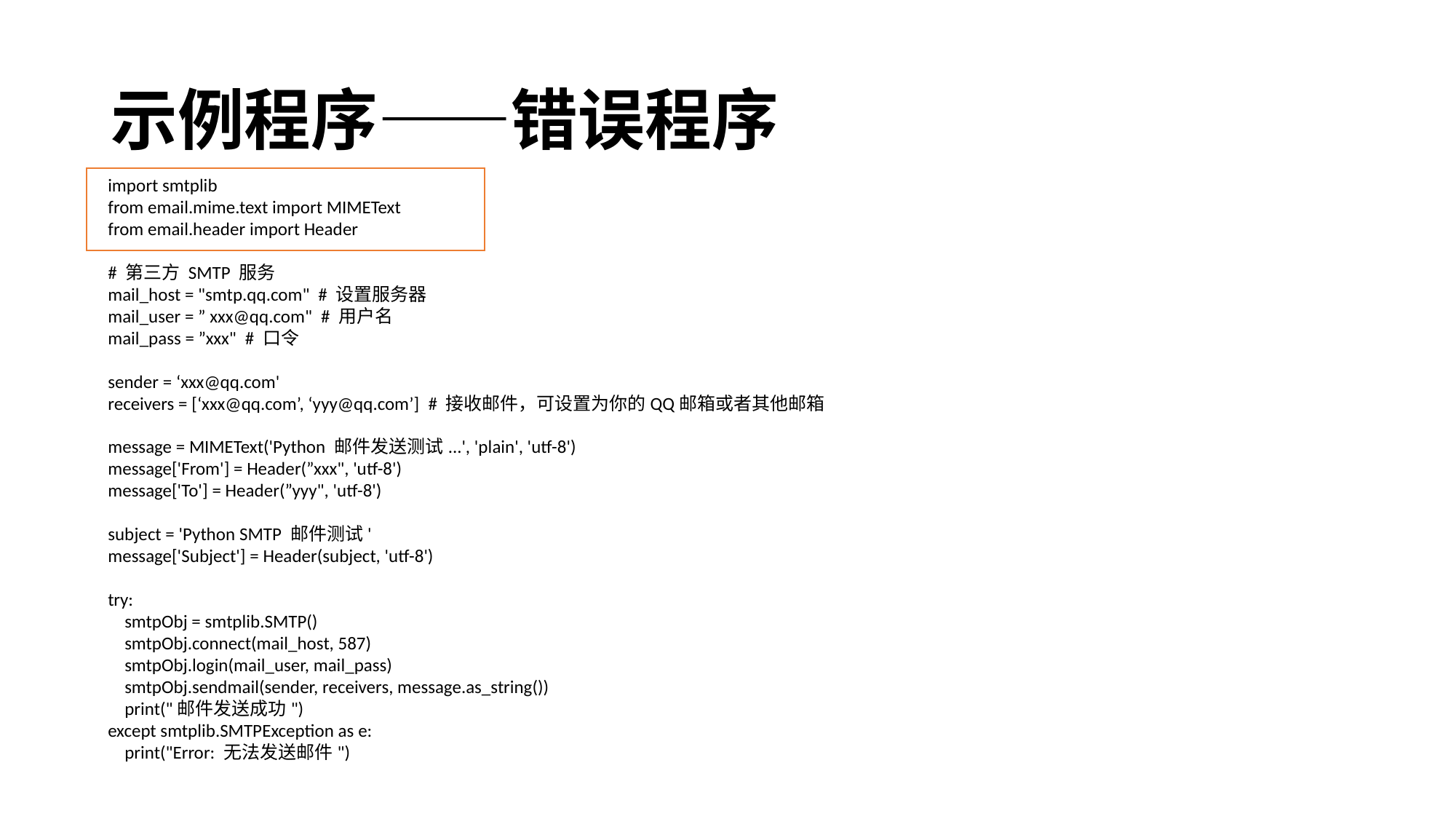

# 示例程序——错误程序

import smtplib
from email.mime.text import MIMEText
from email.header import Header
# 第三方 SMTP 服务
mail_host = "smtp.qq.com"  # 设置服务器
mail_user = ” xxx@qq.com"  # 用户名
mail_pass = ”xxx"  # 口令
sender = ‘xxx@qq.com'
receivers = [‘xxx@qq.com’, ‘yyy@qq.com’]  # 接收邮件，可设置为你的QQ邮箱或者其他邮箱
message = MIMEText('Python 邮件发送测试...', 'plain', 'utf-8')
message['From'] = Header(”xxx", 'utf-8')
message['To'] = Header(”yyy", 'utf-8')
subject = 'Python SMTP 邮件测试'
message['Subject'] = Header(subject, 'utf-8')
try:
    smtpObj = smtplib.SMTP()
    smtpObj.connect(mail_host, 587)
    smtpObj.login(mail_user, mail_pass)
    smtpObj.sendmail(sender, receivers, message.as_string())
    print("邮件发送成功")
except smtplib.SMTPException as e:
    print("Error: 无法发送邮件")